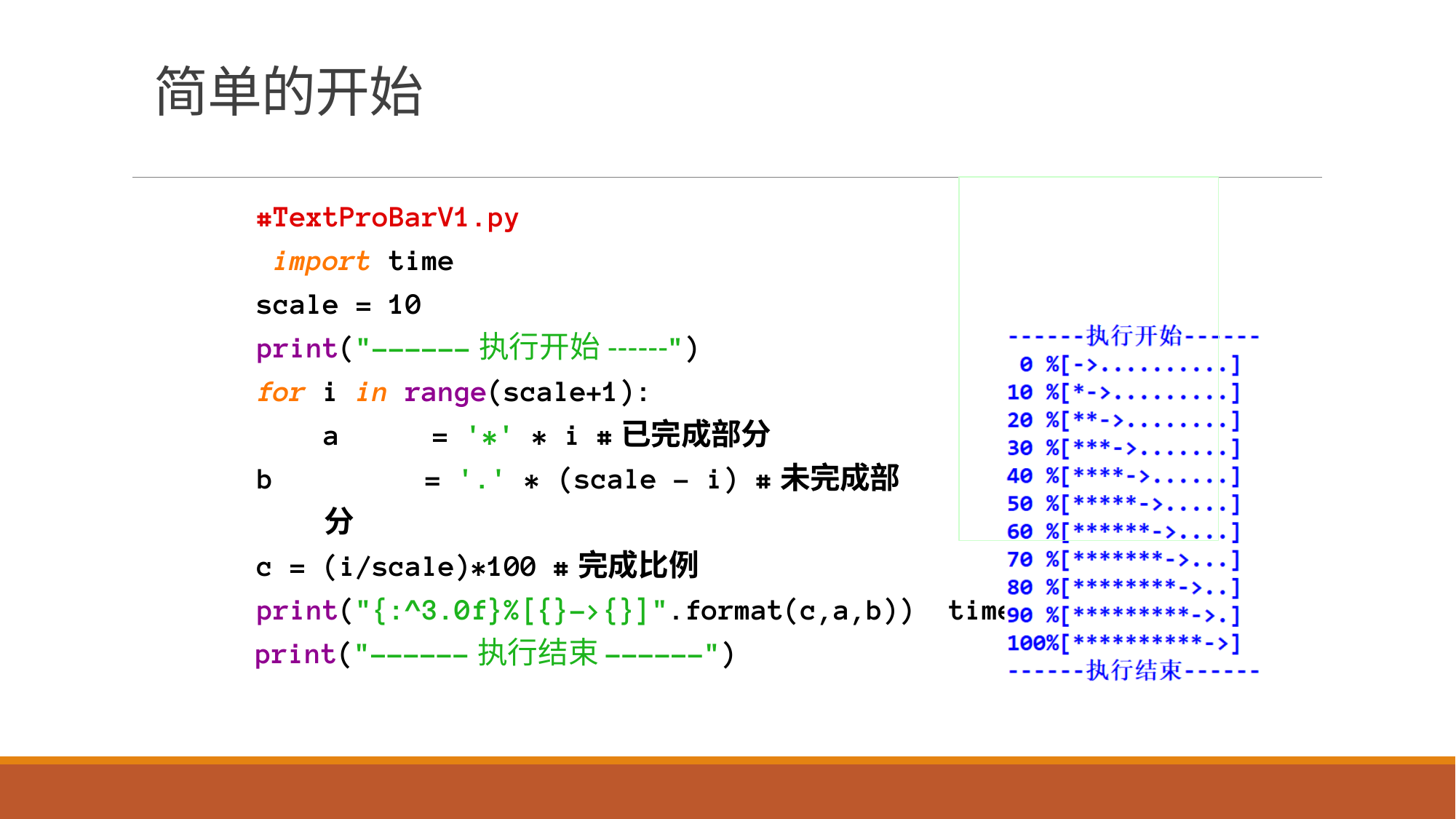

# 简单的开始

#TextProBarV1.py  import time  scale = 10
print("------执行开始------")
for i in range(scale+1):
	a	= '*' * i #已完成部分
b	= '.' *	(scale - i) #未完成部分
c = (i/scale)*100 #完成比例
print("{:^3.0f}%[{}->{}]".format(c,a,b))  time.sleep(0.1)
print("------执行结束------")